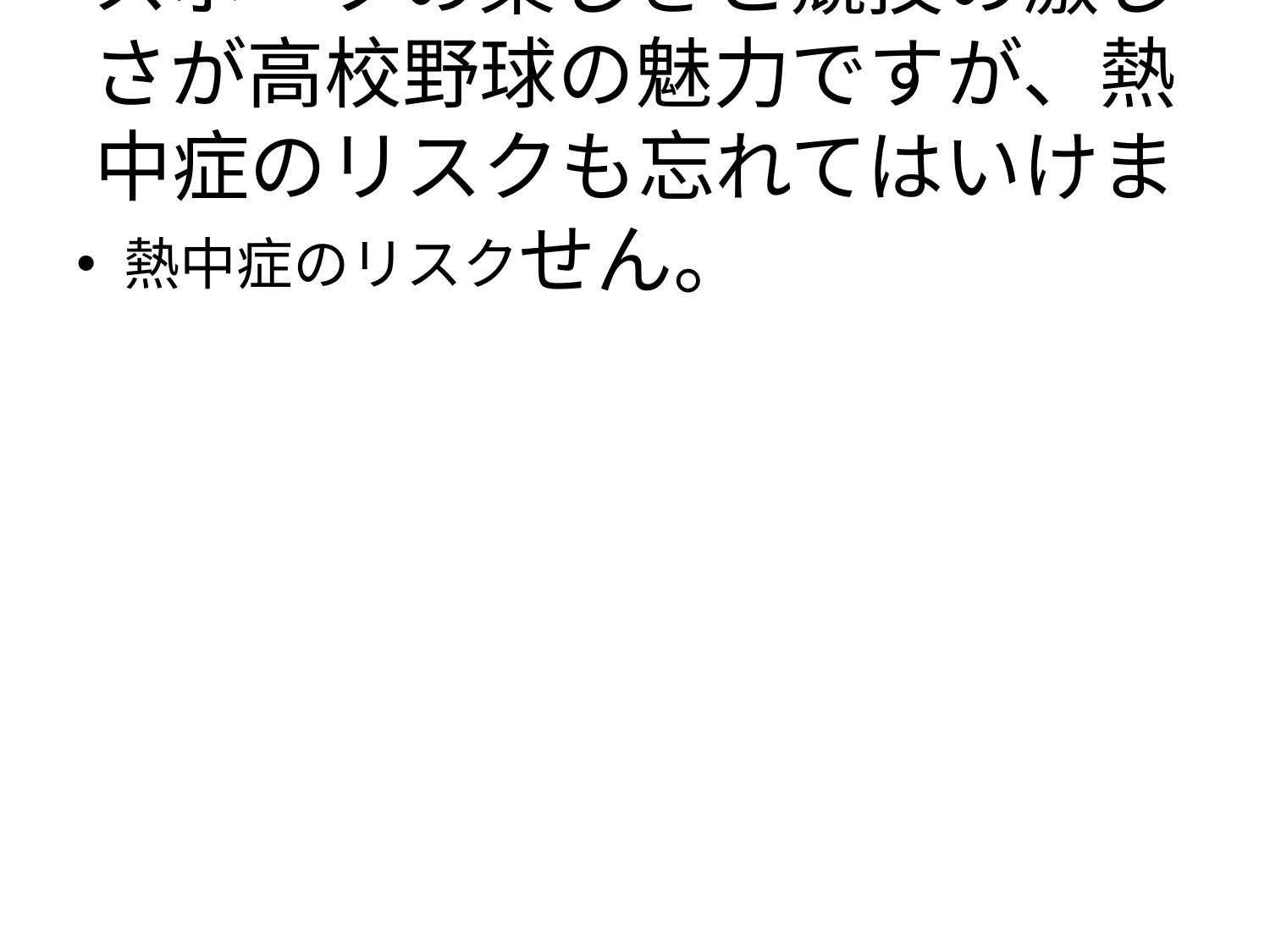

# スポーツの楽しさと競技の激しさが高校野球の魅力ですが、熱中症のリスクも忘れてはいけません。
熱中症のリスク